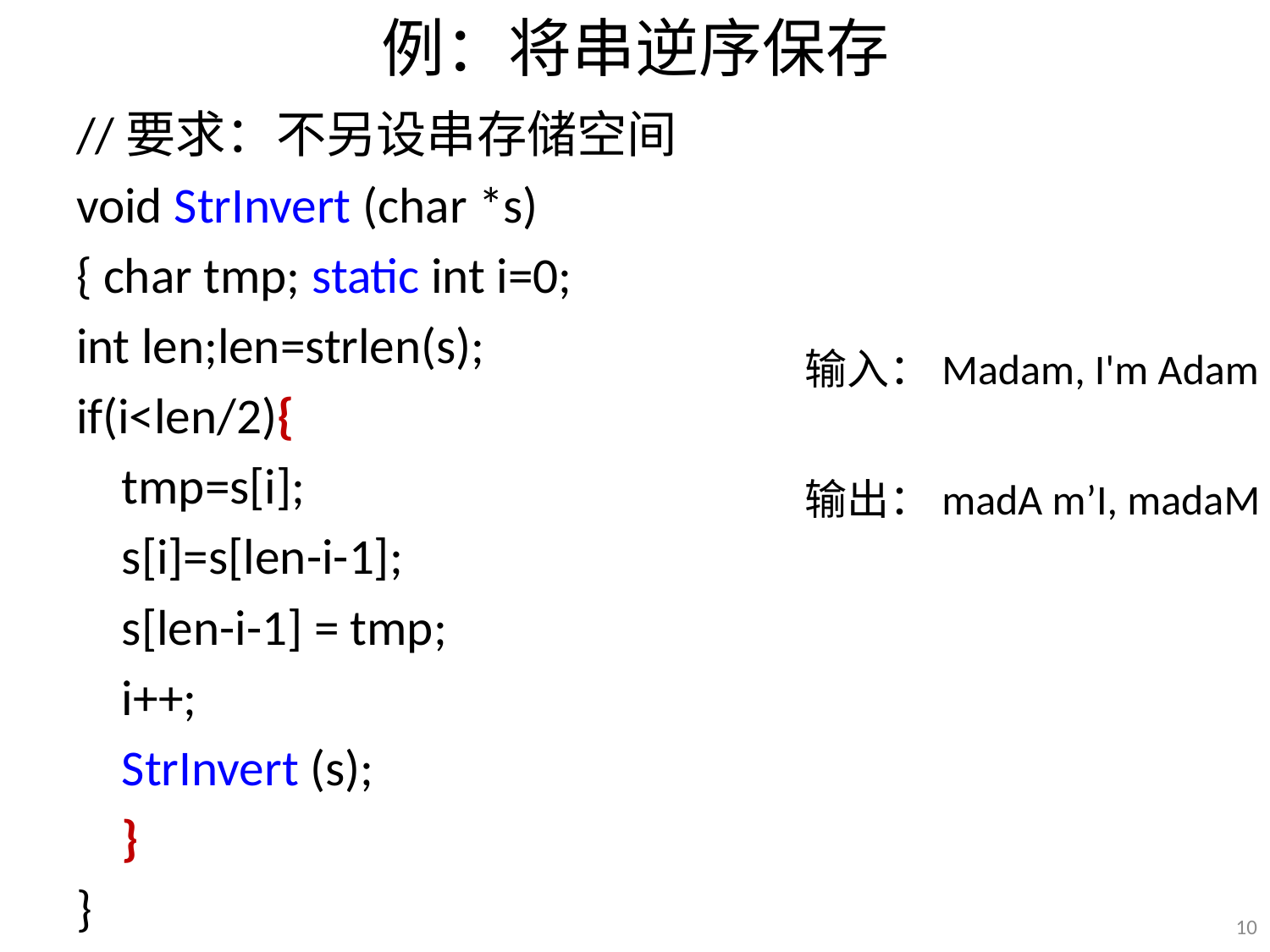

# 例：将串逆序保存
//要求：不另设串存储空间
void StrInvert (char *s)
{ char tmp; static int i=0;
int len;len=strlen(s);
if(i<len/2){
    tmp=s[i];
    s[i]=s[len-i-1];
    s[len-i-1] = tmp;
    i++;
    StrInvert (s);
    }
}

输入：Madam, I'm Adam
输出：madA m’I, madaM
10